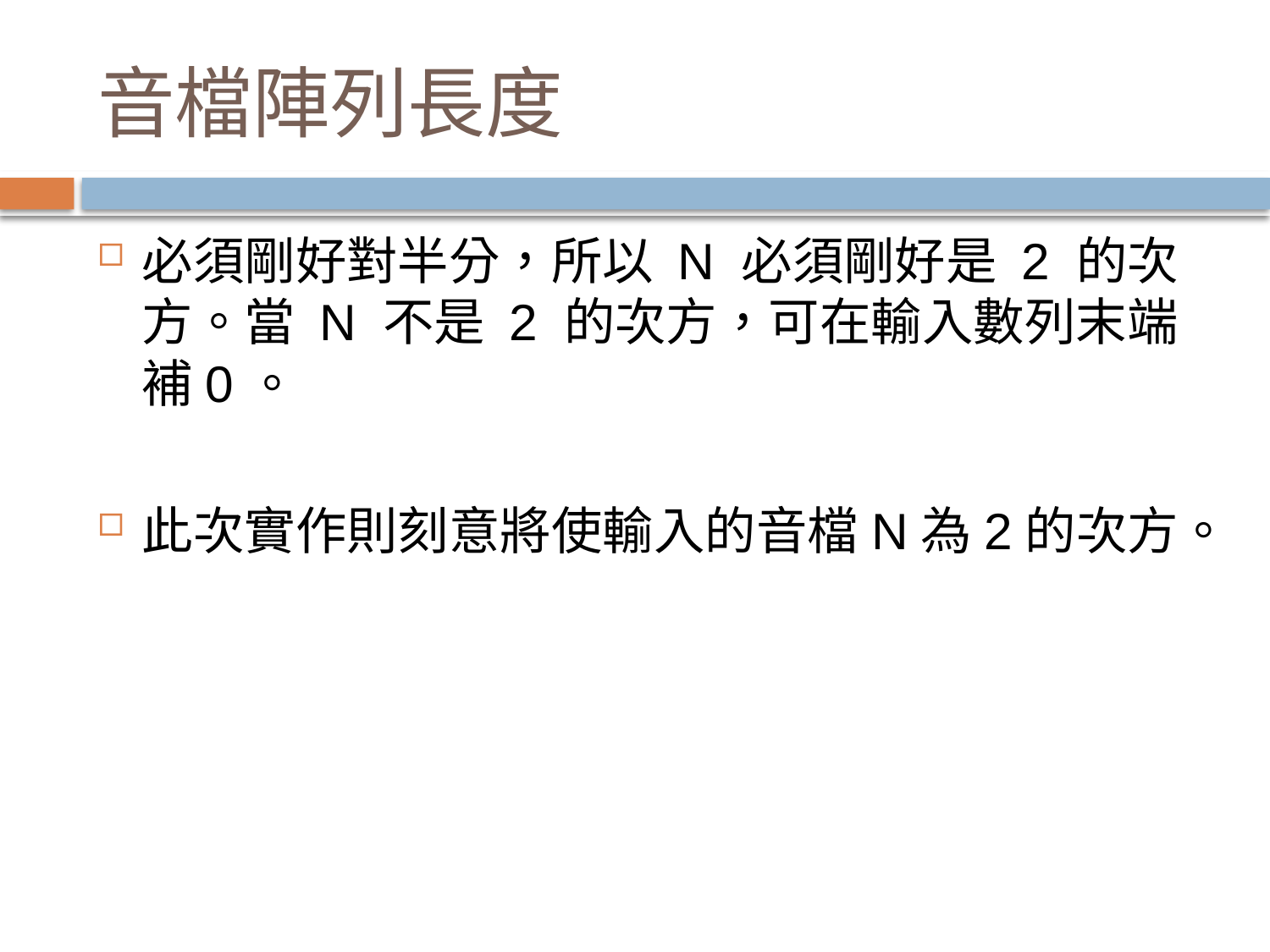

# 音檔陣列長度
必須剛好對半分，所以 N 必須剛好是 2 的次方。當 N 不是 2 的次方，可在輸入數列末端補0。

此次實作則刻意將使輸入的音檔N為2的次方。